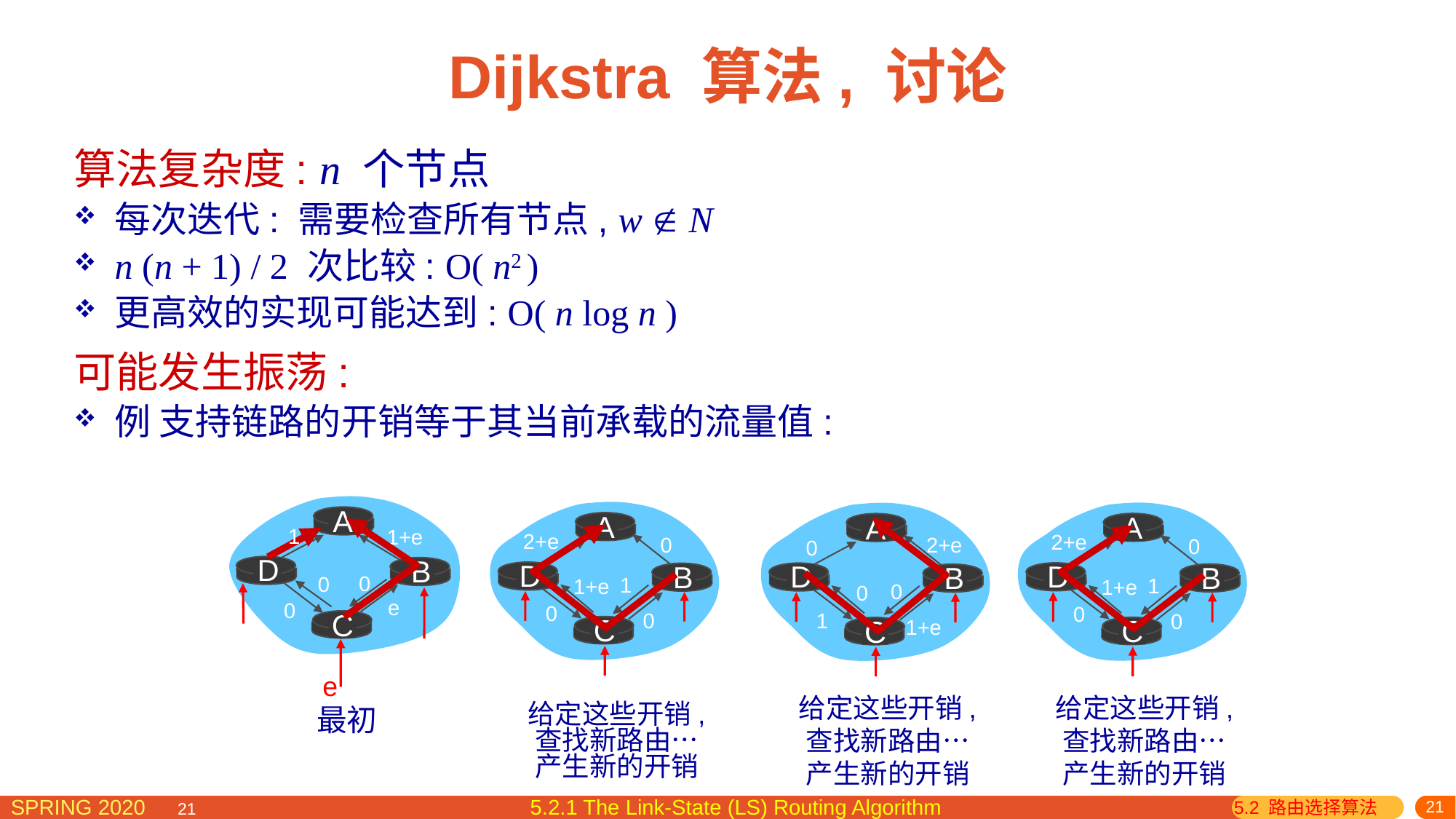

# Dijkstra 算法, 讨论
算法复杂度: n 个节点
每次迭代: 需要检查所有节点, w ∉ N
n (n + 1) / 2 次比较: O( n2 )
更高效的实现可能达到: O( n log n )
可能发生振荡:
例 支持链路的开销等于其当前承载的流量值:

A

A

D

B

C

给定这些开销,
查找新路由…
产生新的开销

A

D

B

C

给定这些开销,
查找新路由…
产生新的开销

A

D

B

C

给定这些开销,
查找新路由…
产生新的开销

1

1+e
2+e
0
1
1+e
0
0
2+e
0
1
1+e
0
0

2+e
0
0
0
1
1+e

D

B

0
0

e
0
C

1
1

e
最初
5.2.1 The Link-State (LS) Routing Algorithm
5.2 路由选择算法